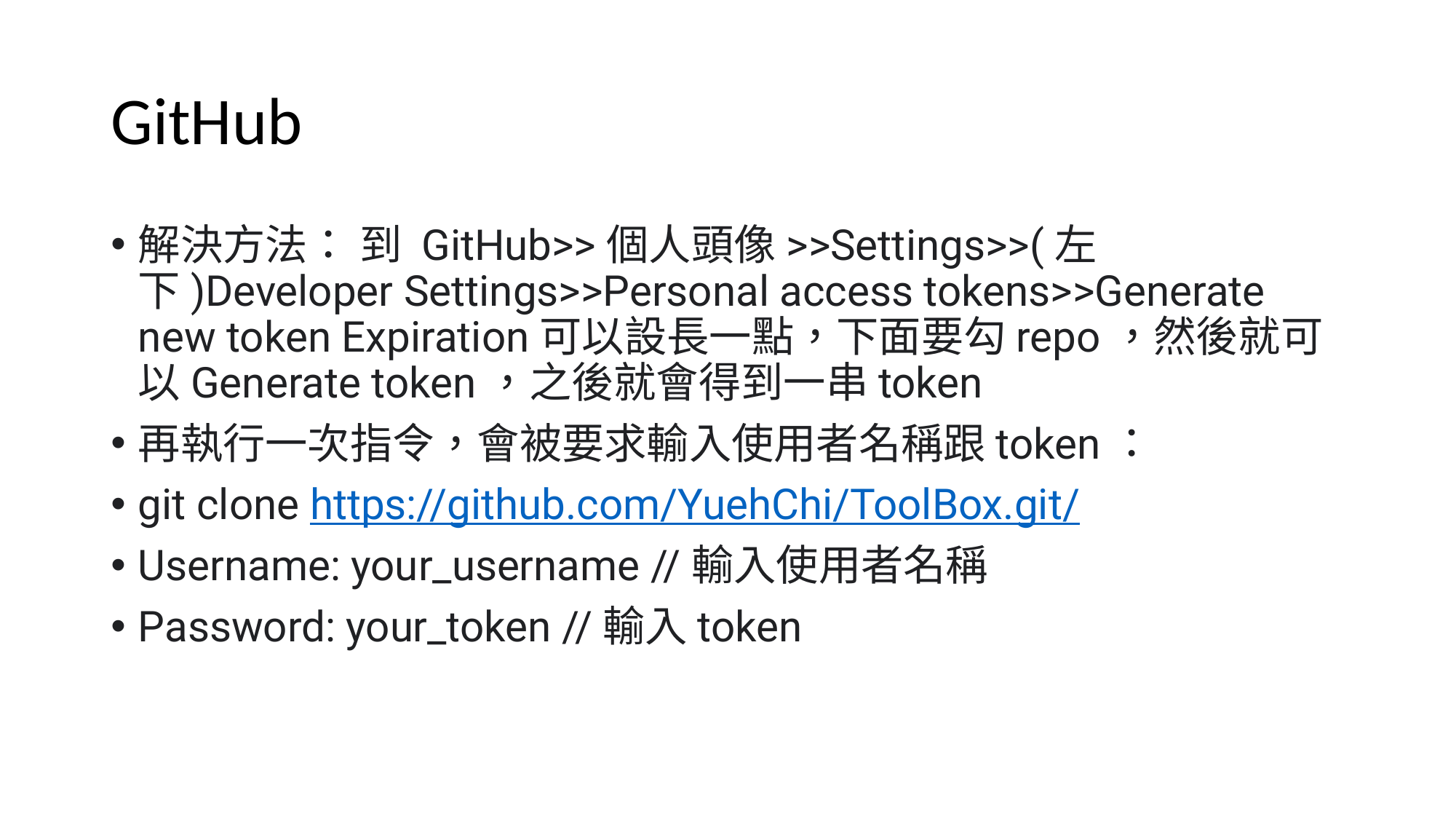

# GitHub
解決方法： 到 GitHub>>個人頭像>>Settings>>(左下)Developer Settings>>Personal access tokens>>Generate new token Expiration可以設長一點，下面要勾repo，然後就可以Generate token，之後就會得到一串token
再執行一次指令，會被要求輸入使用者名稱跟token：
git clone https://github.com/YuehChi/ToolBox.git/
Username: your_username //輸入使用者名稱
Password: your_token //輸入token